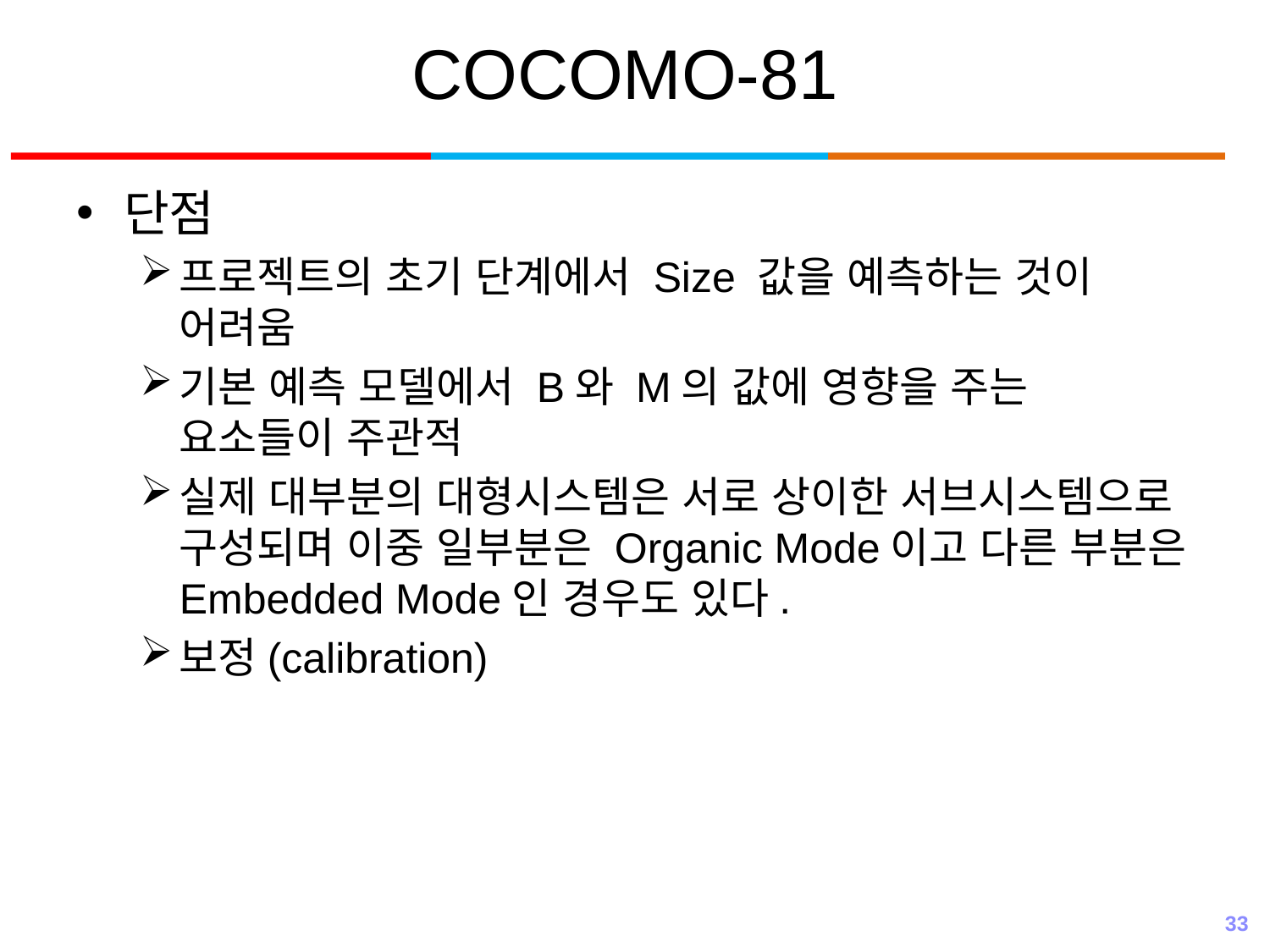

# COCOMO-81
단점
프로젝트의 초기 단계에서 Size 값을 예측하는 것이 어려움
기본 예측 모델에서 B와 M의 값에 영향을 주는 요소들이 주관적
실제 대부분의 대형시스템은 서로 상이한 서브시스템으로 구성되며 이중 일부분은 Organic Mode이고 다른 부분은 Embedded Mode인 경우도 있다.
보정(calibration)
33